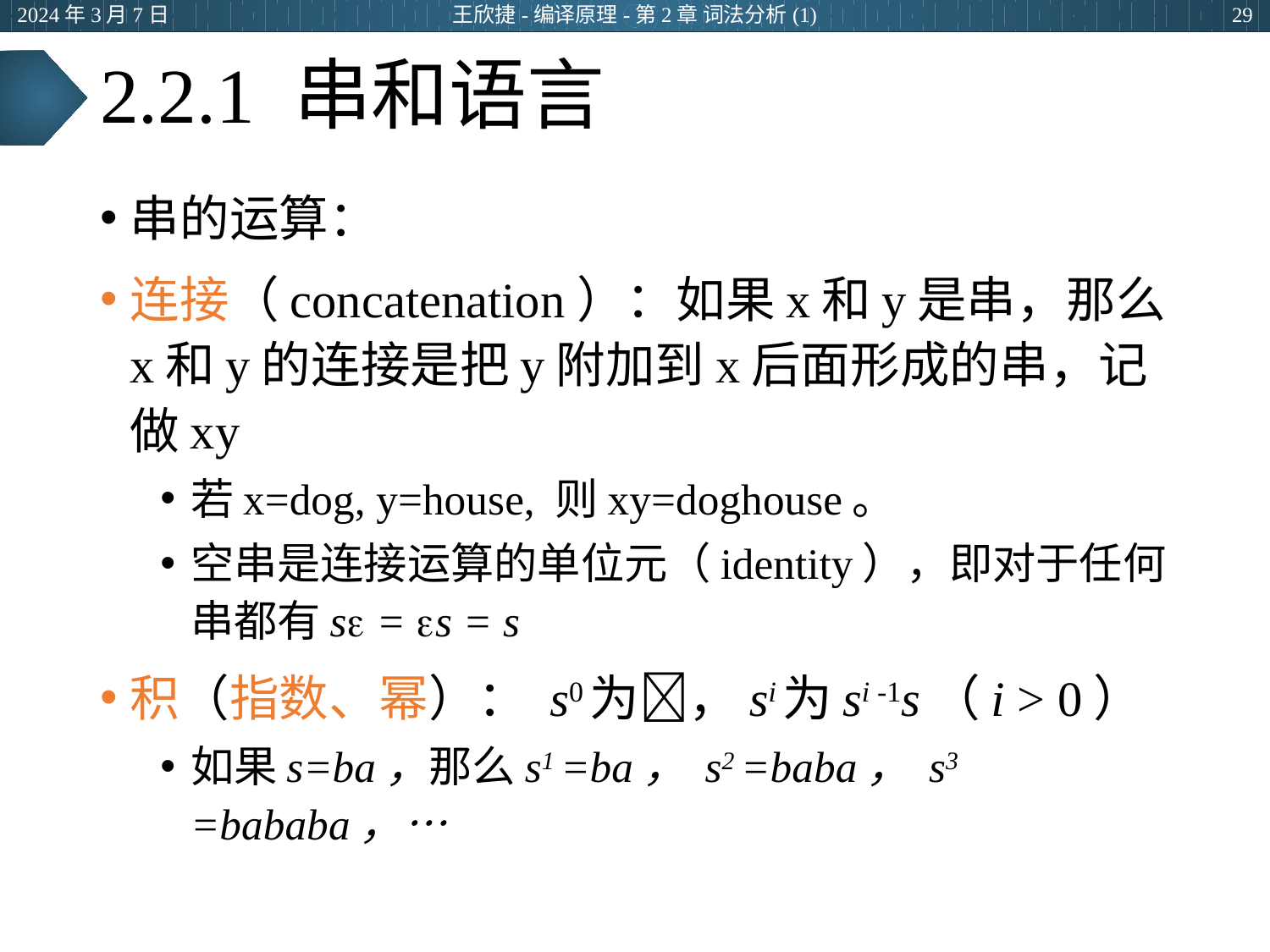

2024年3月7日
王欣捷-编译原理-第2章 词法分析(1)
29
# 2.2.1 串和语言
串的运算：
连接（concatenation）：如果x和y是串，那么x和y的连接是把y附加到x后面形成的串，记做xy
若x=dog, y=house, 则xy=doghouse。
空串是连接运算的单位元（identity），即对于任何串都有sε = εs = s
积（指数、幂）： s0为ε，si为si -1s（i > 0）
如果s=ba，那么s1 =ba， s2 =baba， s3 =bababa，…